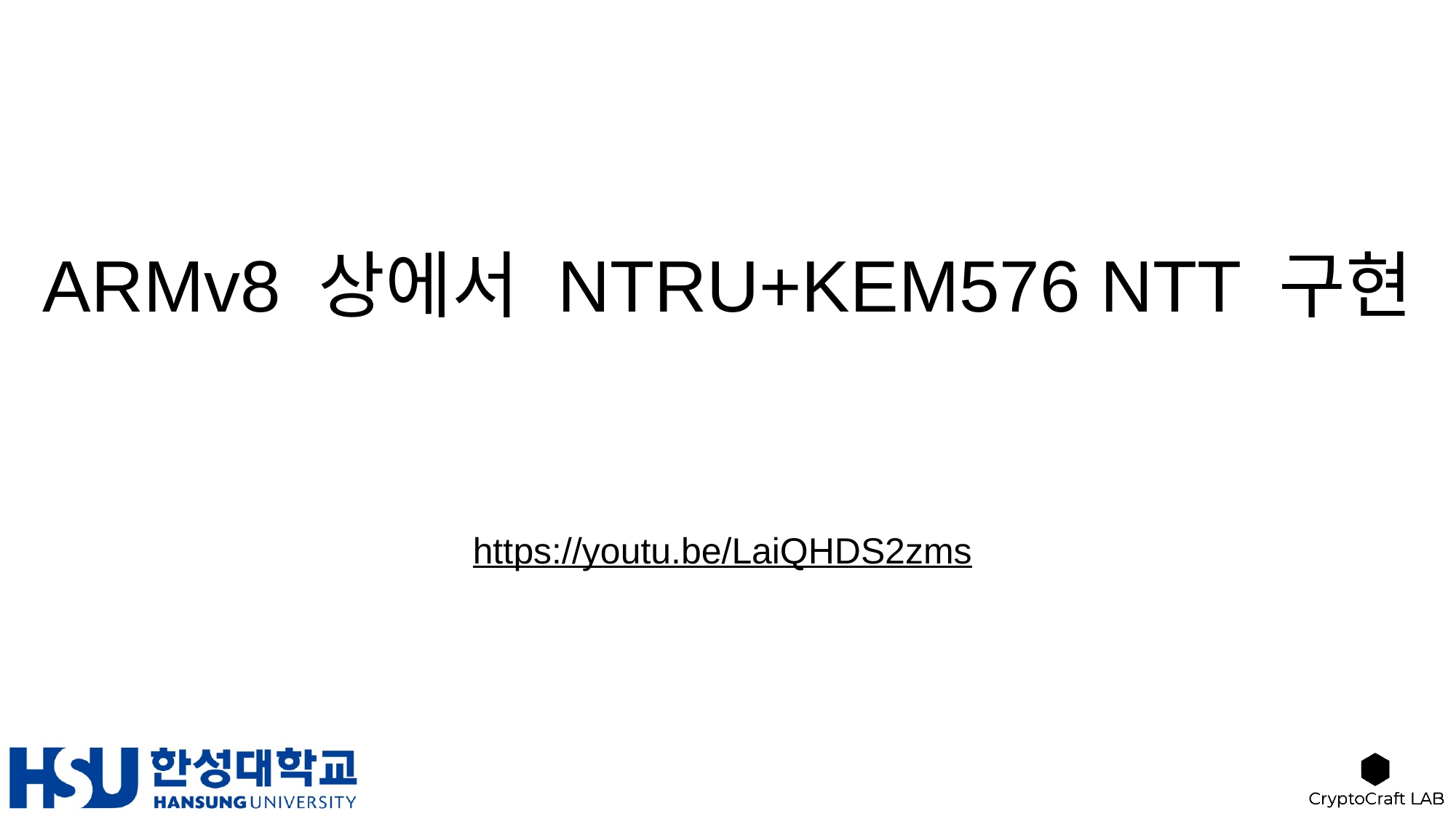

# ARMv8 상에서 NTRU+KEM576 NTT 구현
https://youtu.be/LaiQHDS2zms